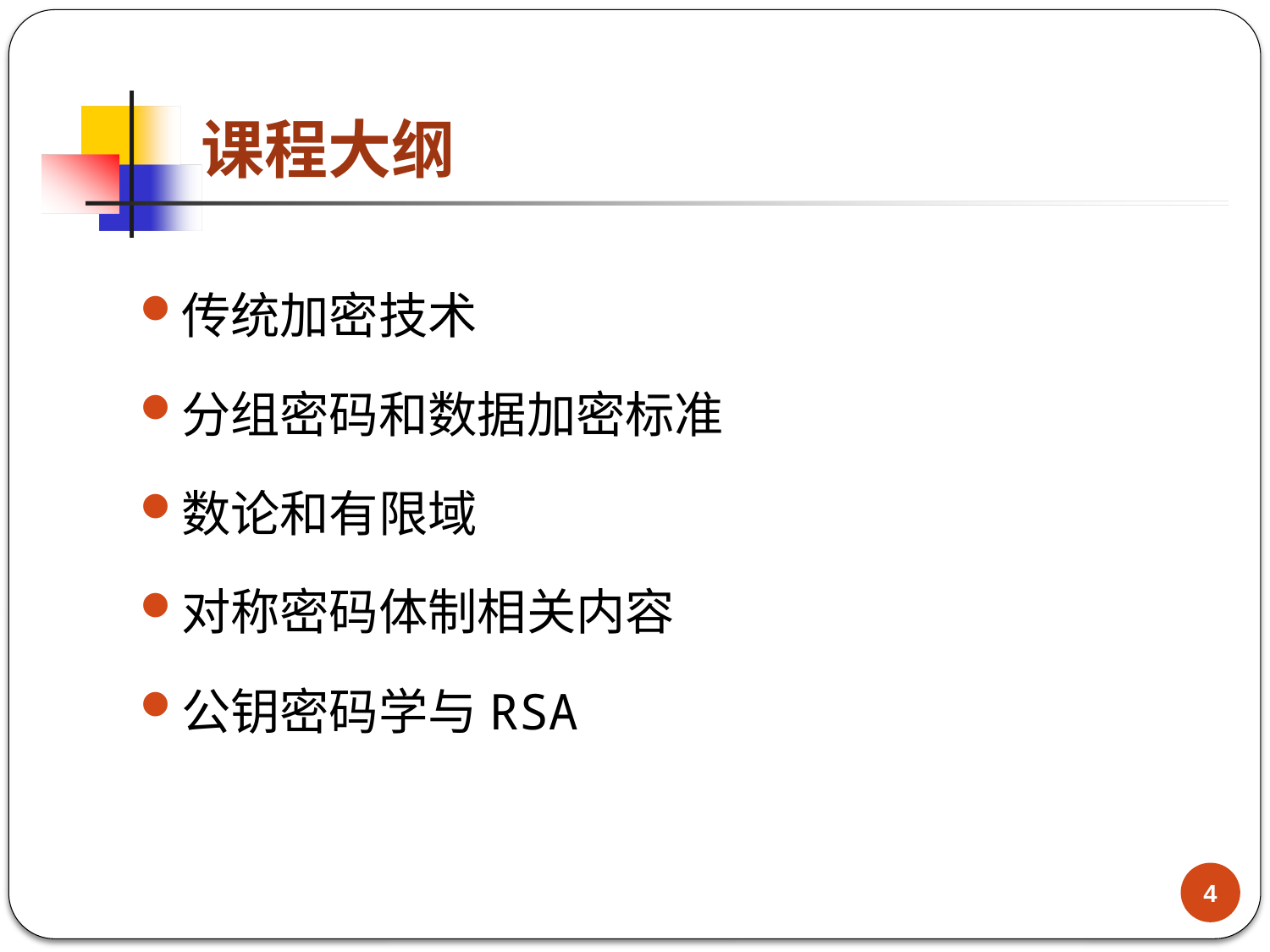

# 课程大纲
传统加密技术
分组密码和数据加密标准
数论和有限域
对称密码体制相关内容
公钥密码学与RSA
4